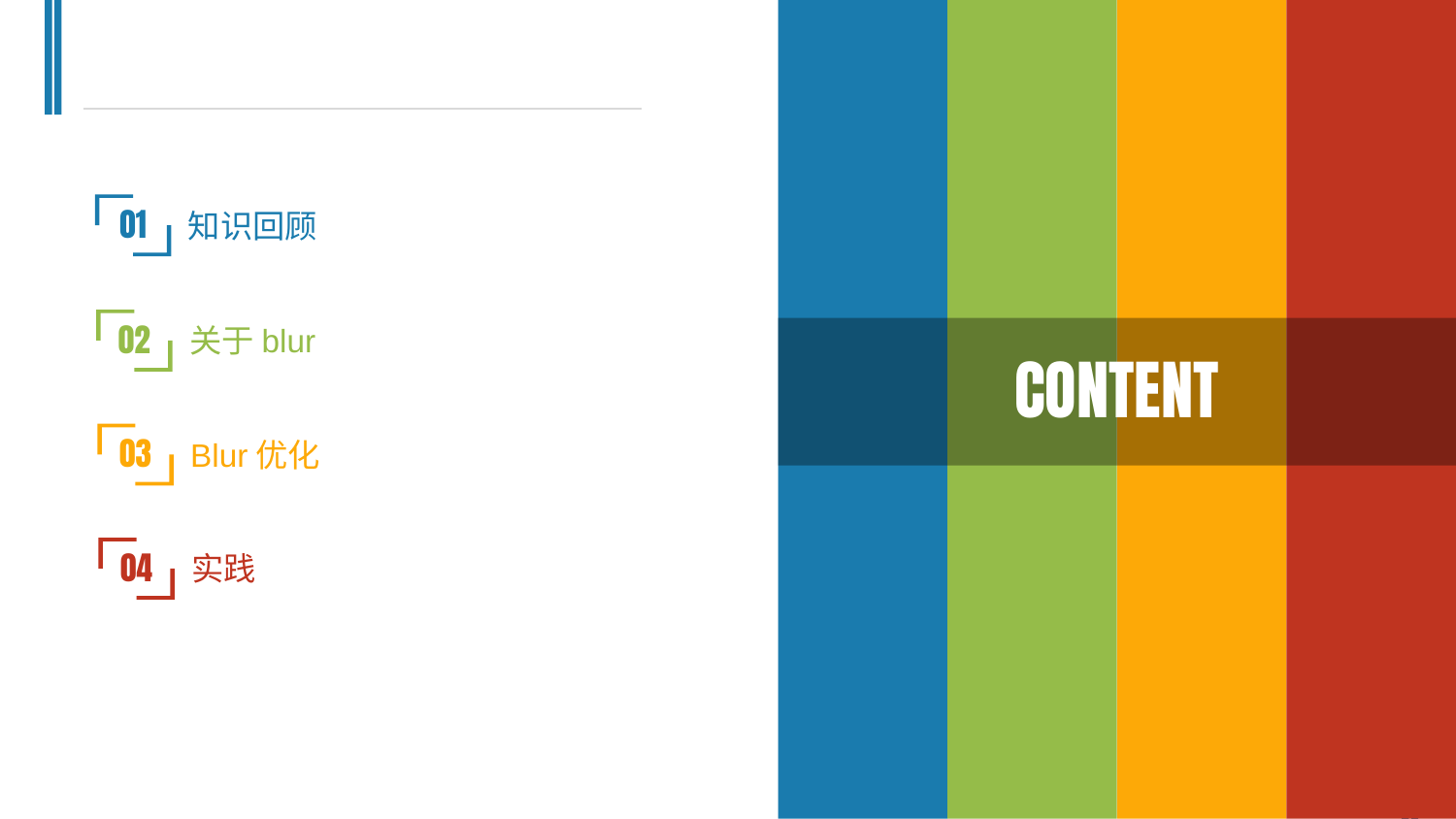

01
知识回顾
02
关于blur
CONTENT
03
Blur优化
04
实践